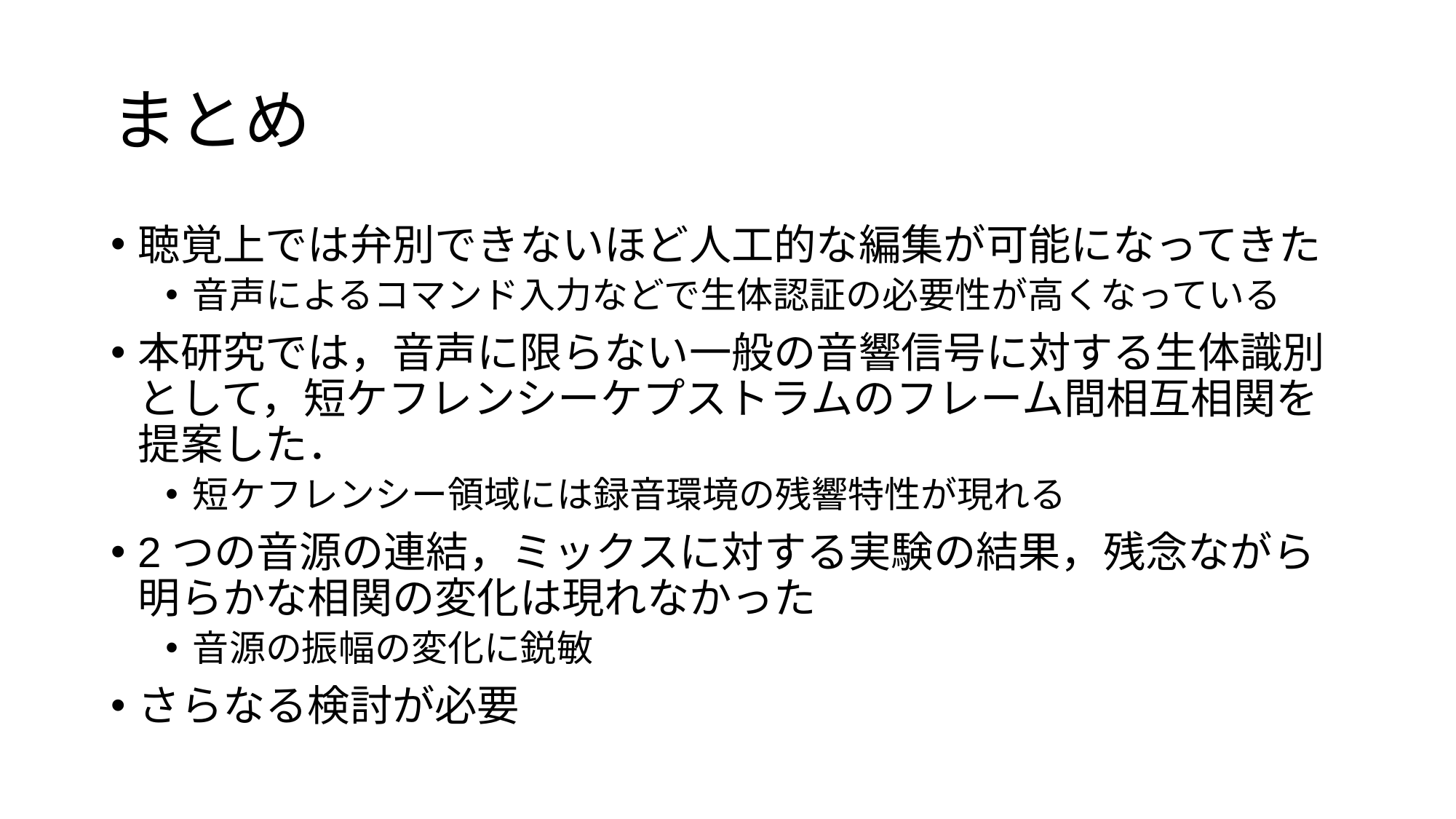

# まとめ
聴覚上では弁別できないほど人工的な編集が可能になってきた
音声によるコマンド入力などで生体認証の必要性が高くなっている
本研究では，音声に限らない一般の音響信号に対する生体識別として，短ケフレンシーケプストラムのフレーム間相互相関を提案した．
短ケフレンシー領域には録音環境の残響特性が現れる
2つの音源の連結，ミックスに対する実験の結果，残念ながら明らかな相関の変化は現れなかった
音源の振幅の変化に鋭敏
さらなる検討が必要